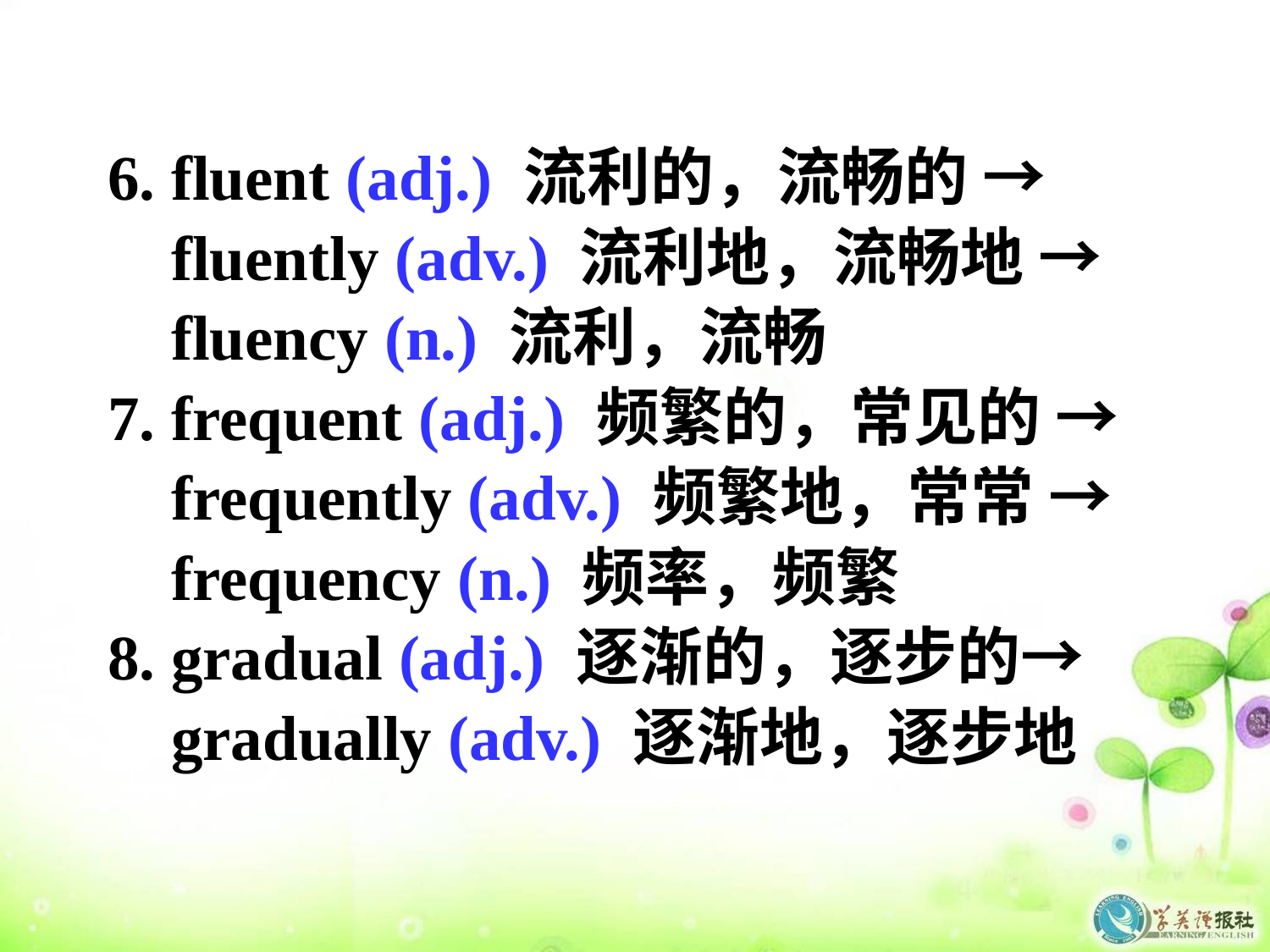

6. fluent (adj.) 流利的，流畅的 →
    fluently (adv.) 流利地，流畅地 →
    fluency (n.) 流利，流畅
7. frequent (adj.) 频繁的，常见的 →
    frequently (adv.) 频繁地，常常 →
    frequency (n.) 频率，频繁
8. gradual (adj.) 逐渐的，逐步的→
    gradually (adv.) 逐渐地，逐步地